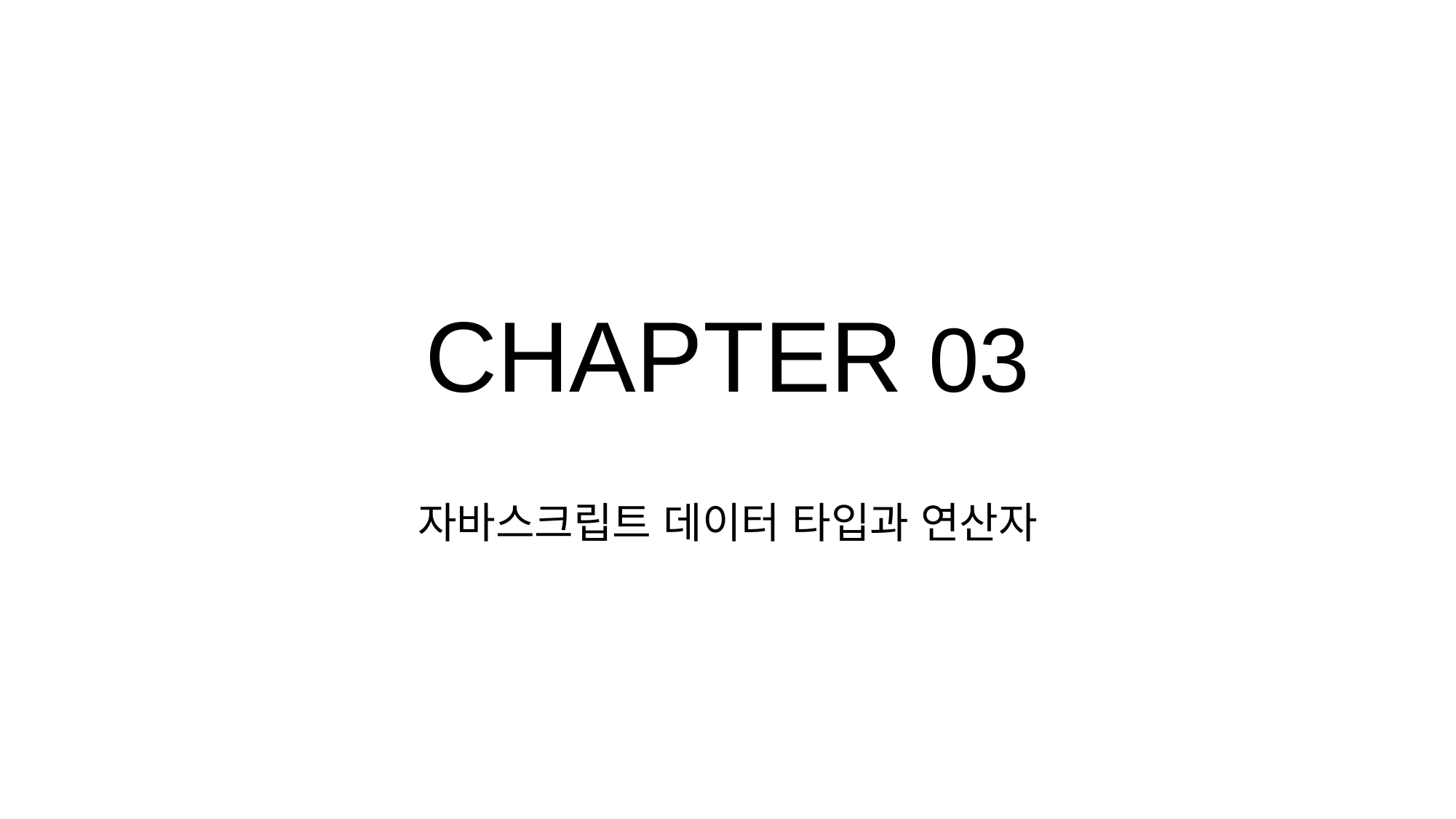

# CHAPTER 03

자바스크립트 데이터 타입과 연산자